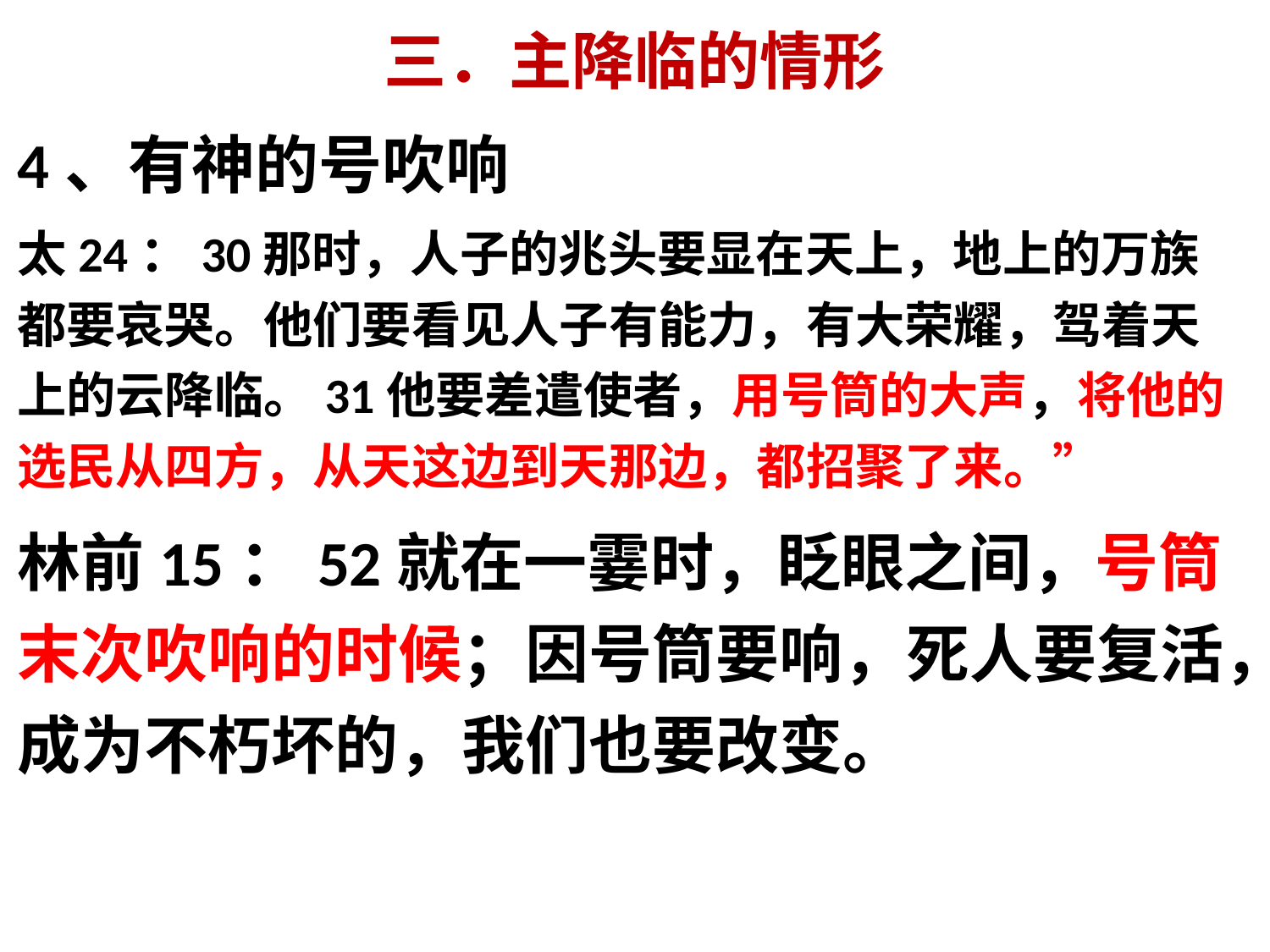

# 三．主降临的情形
4、有神的号吹响
太24：30那时，人子的兆头要显在天上，地上的万族都要哀哭。他们要看见人子有能力，有大荣耀，驾着天上的云降临。31他要差遣使者，用号筒的大声，将他的选民从四方，从天这边到天那边，都招聚了来。”
林前15：52就在一霎时，眨眼之间，号筒末次吹响的时候；因号筒要响，死人要复活，成为不朽坏的，我们也要改变。